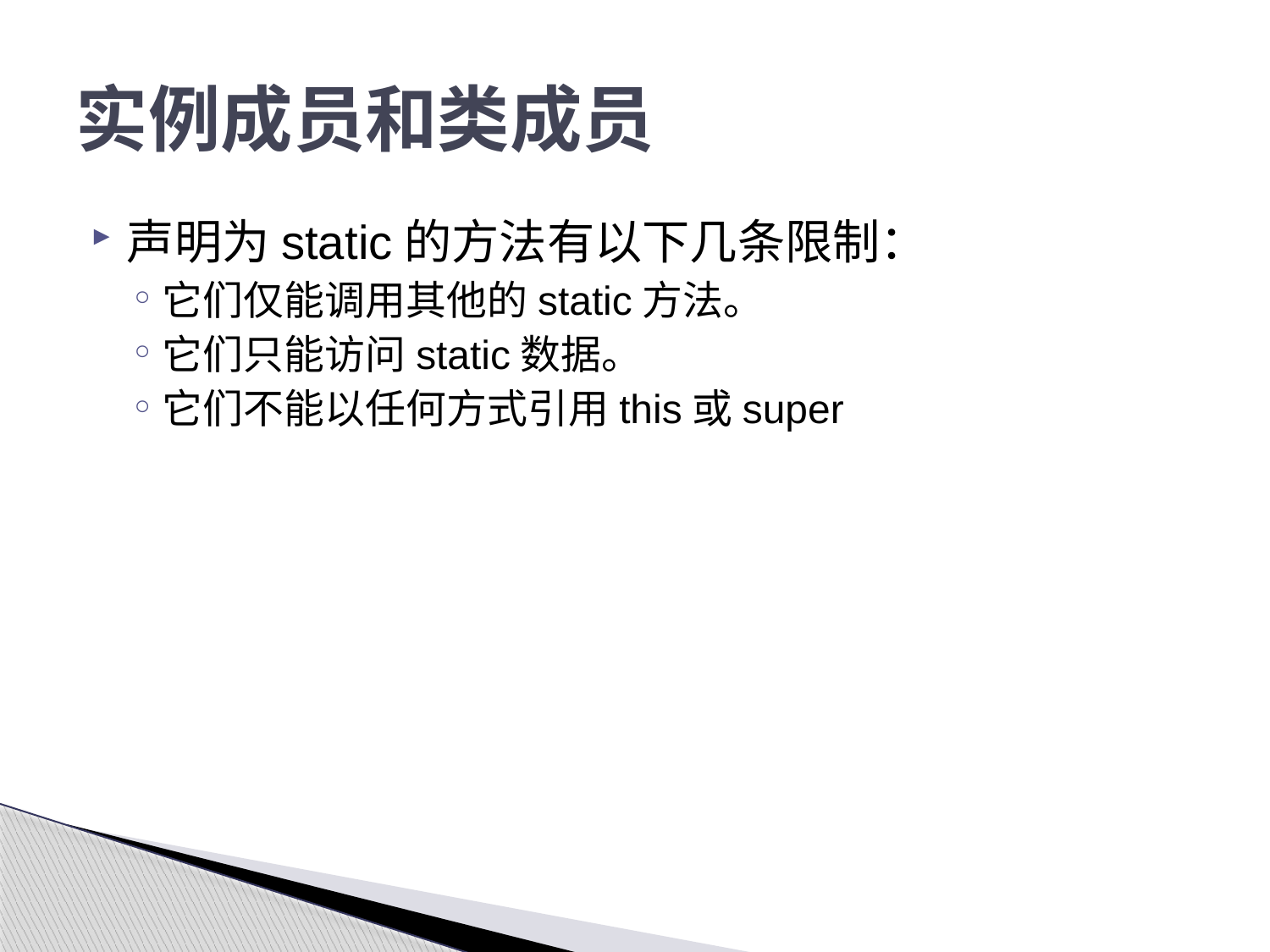

# 实例成员和类成员
声明为static的方法有以下几条限制：
它们仅能调用其他的static方法。
它们只能访问static数据。
它们不能以任何方式引用this或super